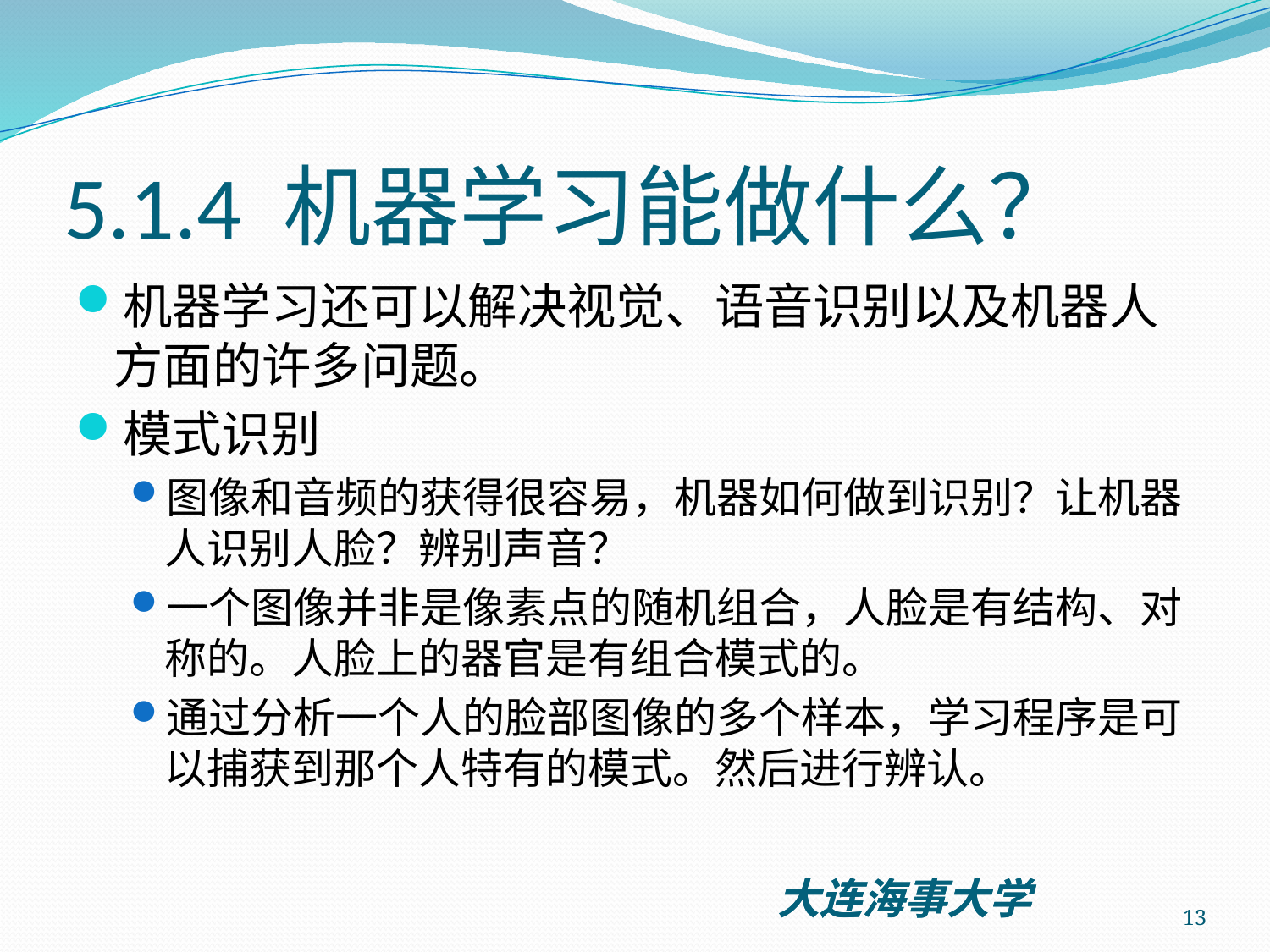

# 5.1.4 机器学习能做什么？
机器学习还可以解决视觉、语音识别以及机器人方面的许多问题。
模式识别
图像和音频的获得很容易，机器如何做到识别？让机器人识别人脸？辨别声音？
一个图像并非是像素点的随机组合，人脸是有结构、对称的。人脸上的器官是有组合模式的。
通过分析一个人的脸部图像的多个样本，学习程序是可以捕获到那个人特有的模式。然后进行辨认。

13